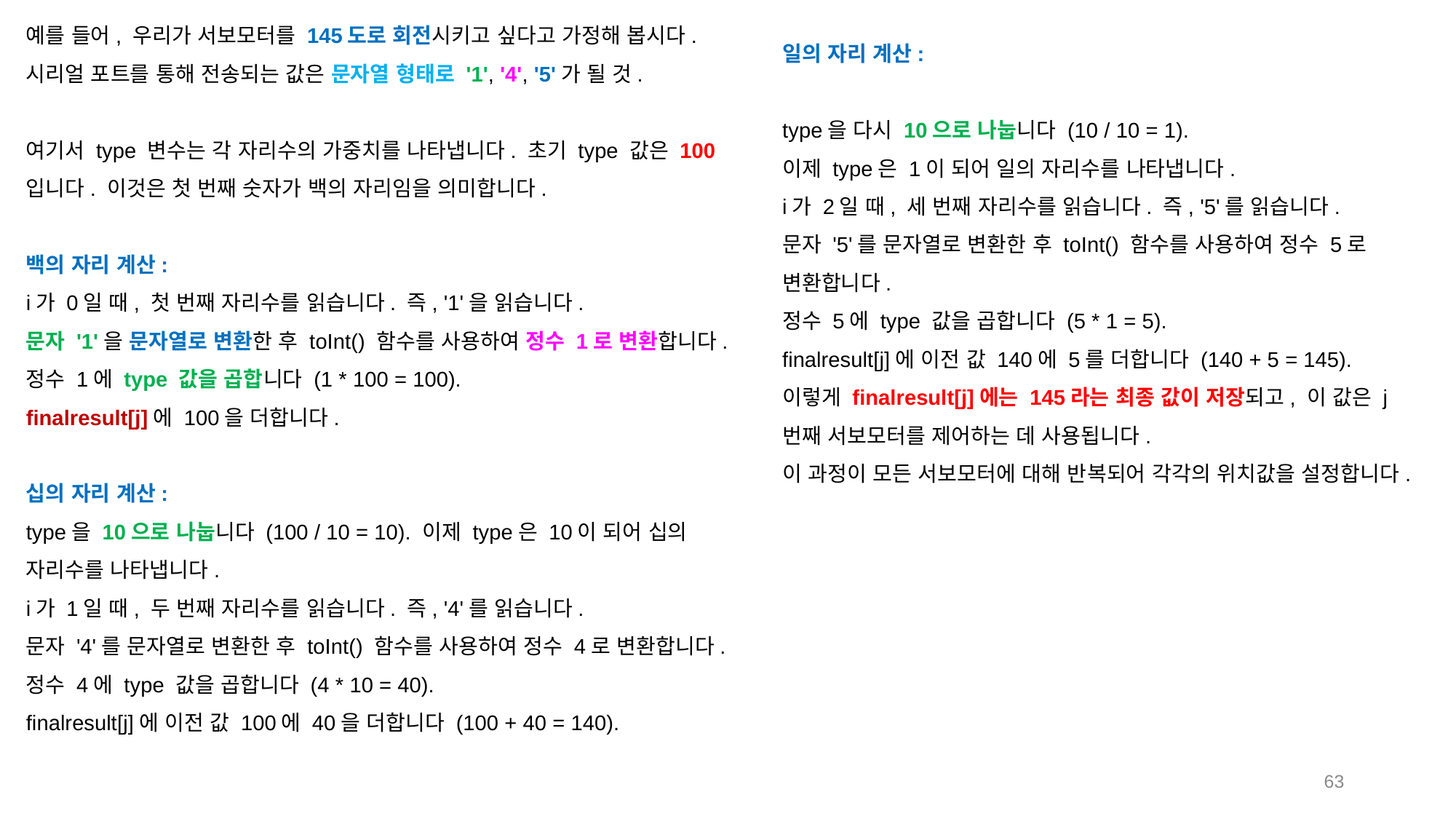

예를 들어, 우리가 서보모터를 145도로 회전시키고 싶다고 가정해 봅시다. 시리얼 포트를 통해 전송되는 값은 문자열 형태로 '1', '4', '5'가 될 것.

여기서 type 변수는 각 자리수의 가중치를 나타냅니다. 초기 type 값은 100입니다. 이것은 첫 번째 숫자가 백의 자리임을 의미합니다.

백의 자리 계산:
i가 0일 때, 첫 번째 자리수를 읽습니다. 즉, '1'을 읽습니다.
문자 '1'을 문자열로 변환한 후 toInt() 함수를 사용하여 정수 1로 변환합니다.
정수 1에 type 값을 곱합니다 (1 * 100 = 100).
finalresult[j]에 100을 더합니다.

십의 자리 계산:
type을 10으로 나눕니다 (100 / 10 = 10). 이제 type은 10이 되어 십의 자리수를 나타냅니다.
i가 1일 때, 두 번째 자리수를 읽습니다. 즉, '4'를 읽습니다.
문자 '4'를 문자열로 변환한 후 toInt() 함수를 사용하여 정수 4로 변환합니다.
정수 4에 type 값을 곱합니다 (4 * 10 = 40).
finalresult[j]에 이전 값 100에 40을 더합니다 (100 + 40 = 140).
일의 자리 계산:

type을 다시 10으로 나눕니다 (10 / 10 = 1).
이제 type은 1이 되어 일의 자리수를 나타냅니다.
i가 2일 때, 세 번째 자리수를 읽습니다. 즉, '5'를 읽습니다.
문자 '5'를 문자열로 변환한 후 toInt() 함수를 사용하여 정수 5로 변환합니다.
정수 5에 type 값을 곱합니다 (5 * 1 = 5).
finalresult[j]에 이전 값 140에 5를 더합니다 (140 + 5 = 145).
이렇게 finalresult[j]에는 145라는 최종 값이 저장되고, 이 값은 j번째 서보모터를 제어하는 데 사용됩니다.
이 과정이 모든 서보모터에 대해 반복되어 각각의 위치값을 설정합니다.
63